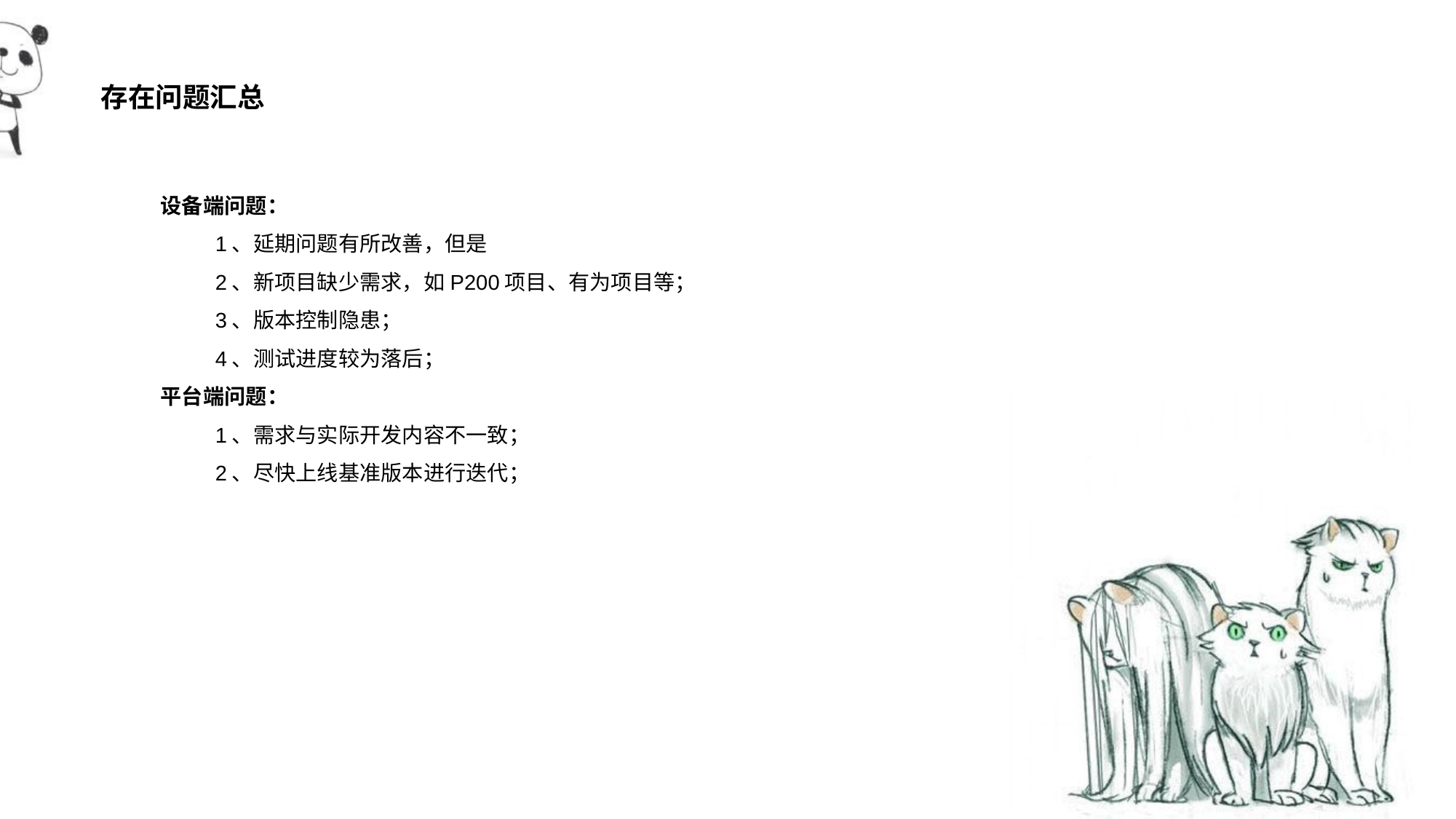

存在问题汇总
设备端问题：
1、延期问题有所改善，但是
2、新项目缺少需求，如P200项目、有为项目等；
3、版本控制隐患；
4、测试进度较为落后；
平台端问题：
1、需求与实际开发内容不一致；
2、尽快上线基准版本进行迭代；